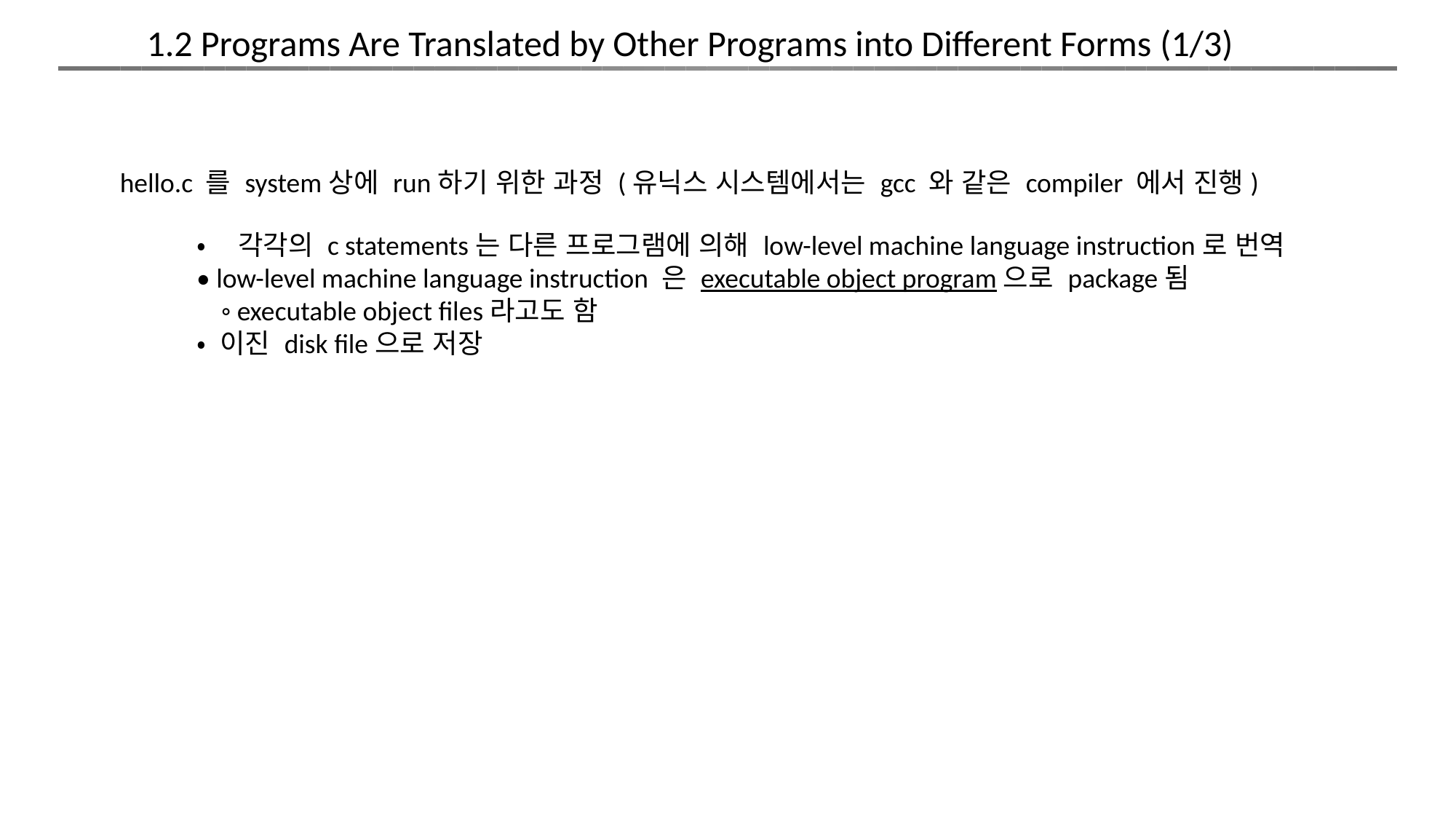

1.2 Programs Are Translated by Other Programs into Different Forms (1/3)

hello.c 를 system상에 run하기 위한 과정 (유닉스 시스템에서는 gcc 와 같은 compiler 에서 진행)
• 각각의 c statements는 다른 프로그램에 의해 low-level machine language instruction로 번역
• low-level machine language instruction 은 executable object program으로 package됨
    ◦ executable object files라고도 함
• 이진 disk file으로 저장